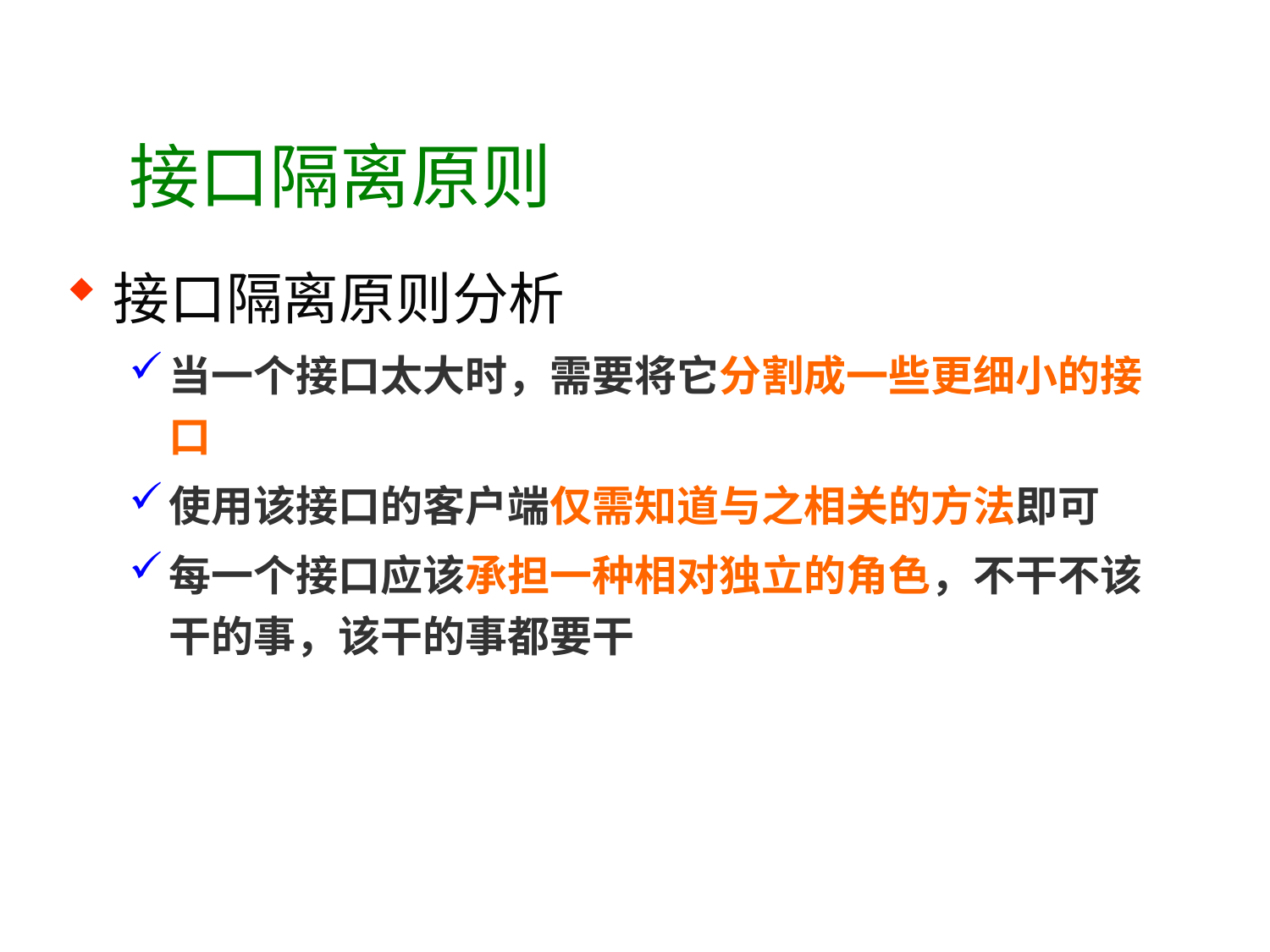

# 接口隔离原则
接口隔离原则分析
当一个接口太大时，需要将它分割成一些更细小的接口
使用该接口的客户端仅需知道与之相关的方法即可
每一个接口应该承担一种相对独立的角色，不干不该干的事，该干的事都要干